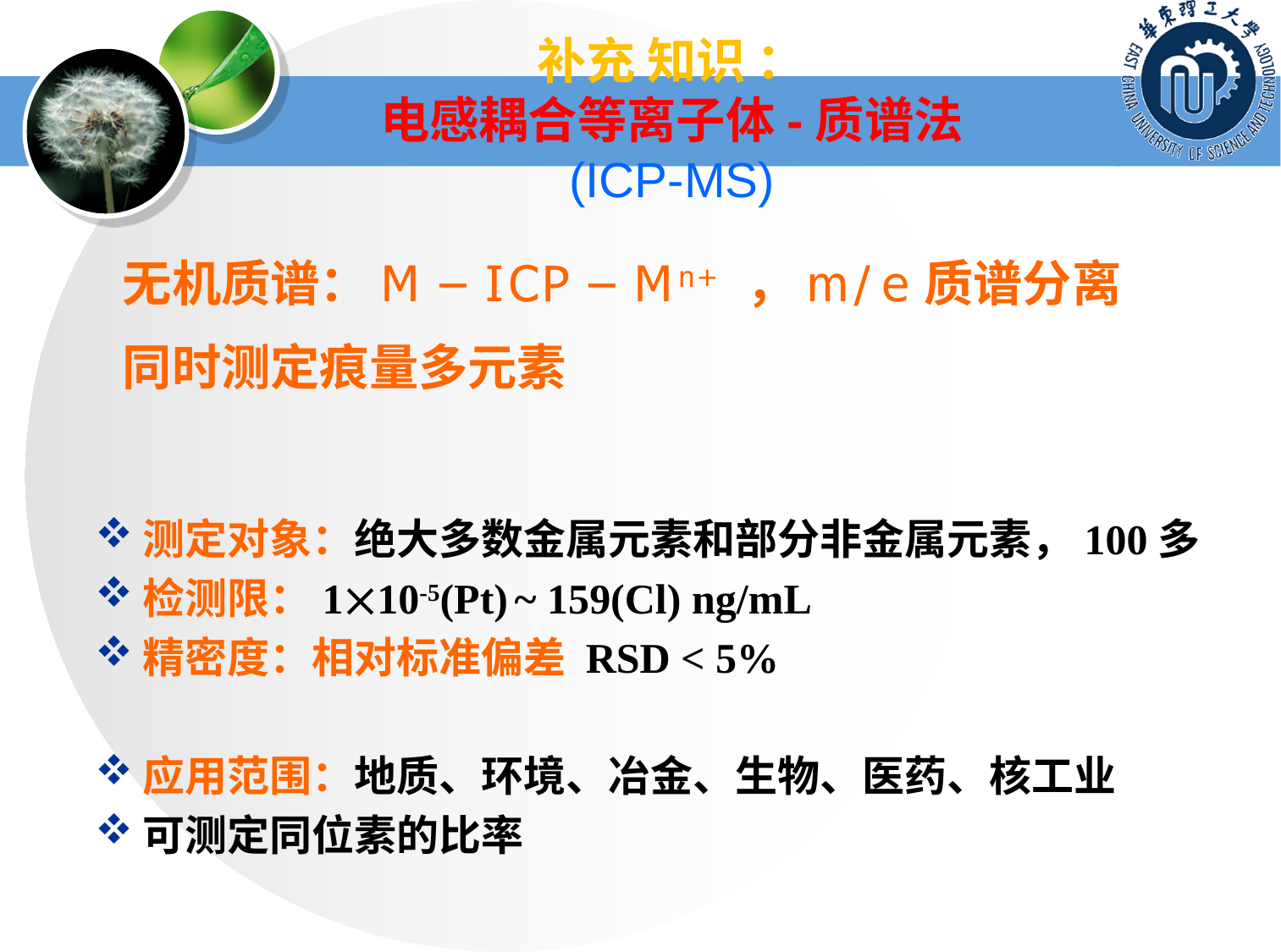

# 补充 知识 ： 电感耦合等离子体-质谱法 (ICP-MS)
无机质谱：M – ICP – Mn+ ，m/e质谱分离
同时测定痕量多元素
测定对象：绝大多数金属元素和部分非金属元素，100多
检测限：1×10-5(Pt) ~ 159(Cl) ng/mL
精密度：相对标准偏差 RSD < 5%

应用范围：地质、环境、冶金、生物、医药、核工业
可测定同位素的比率